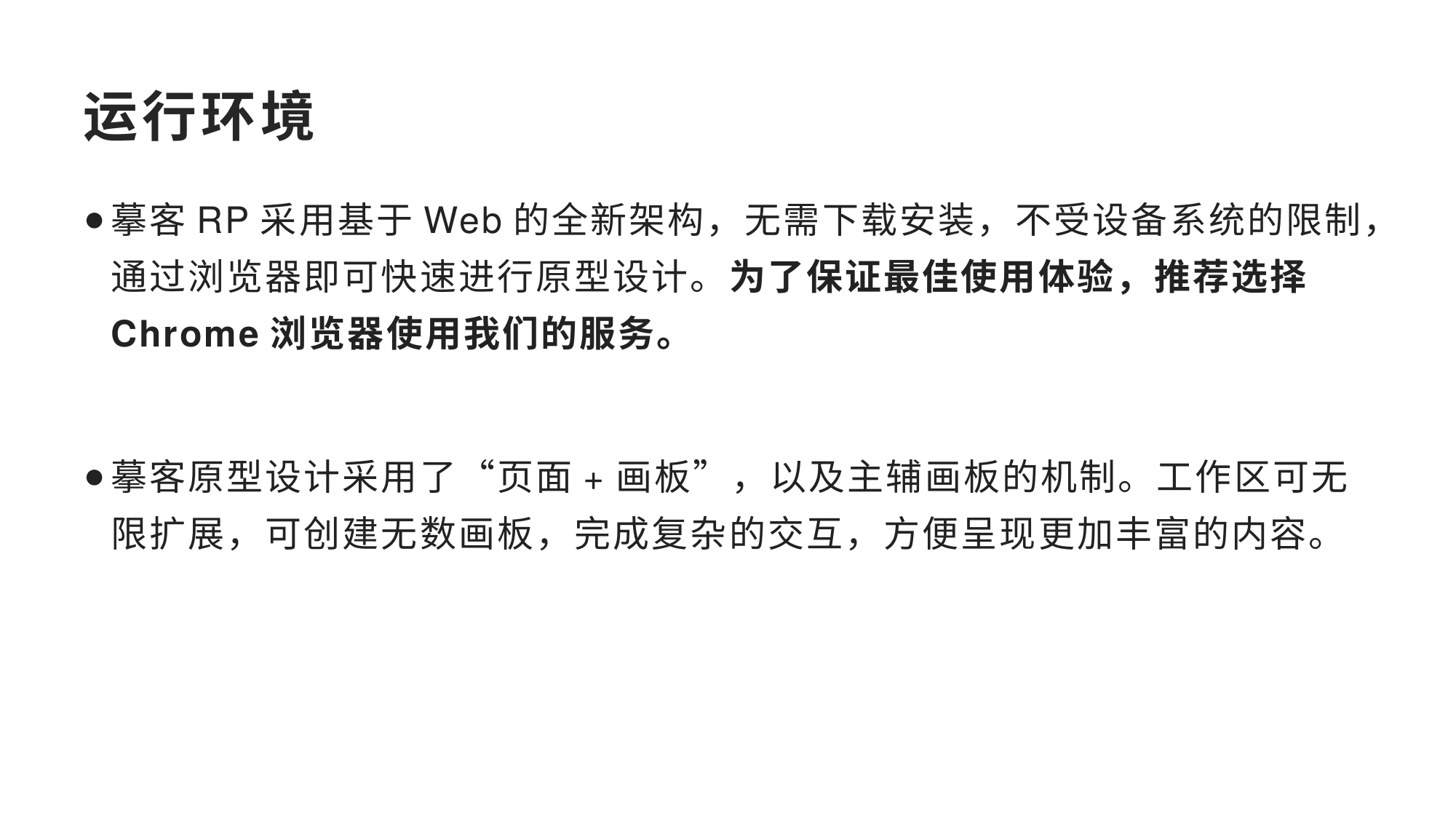

# 运行环境
摹客RP采用基于Web的全新架构，无需下载安装，不受设备系统的限制，通过浏览器即可快速进行原型设计。为了保证最佳使用体验，推荐选择Chrome浏览器使用我们的服务。

摹客原型设计采用了“页面+画板”，以及主辅画板的机制。工作区可无限扩展，可创建无数画板，完成复杂的交互，方便呈现更加丰富的内容。